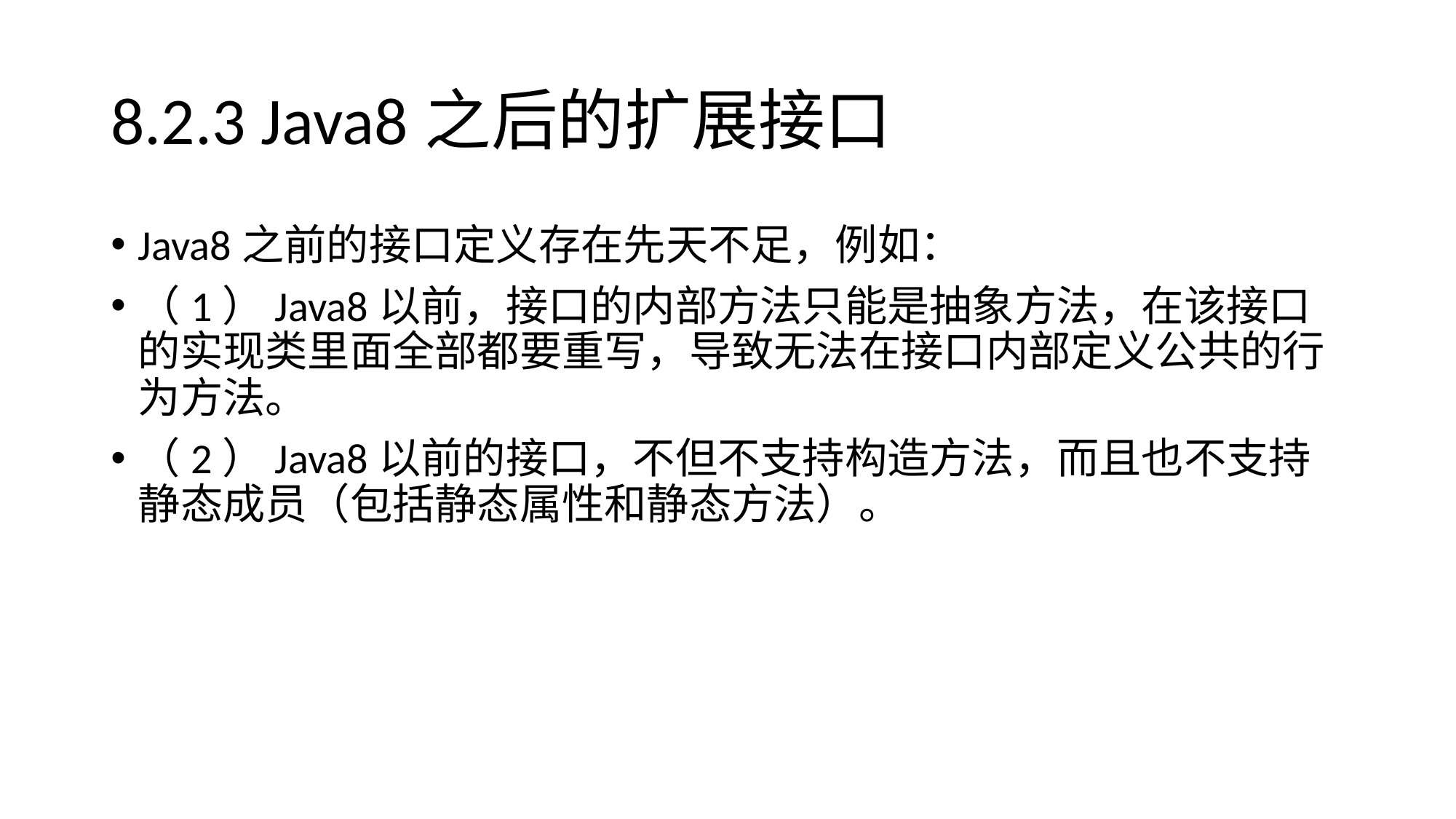

# 8.2.3 Java8之后的扩展接口
Java8之前的接口定义存在先天不足，例如：
（1）Java8以前，接口的内部方法只能是抽象方法，在该接口的实现类里面全部都要重写，导致无法在接口内部定义公共的行为方法。
（2）Java8以前的接口，不但不支持构造方法，而且也不支持静态成员（包括静态属性和静态方法）。